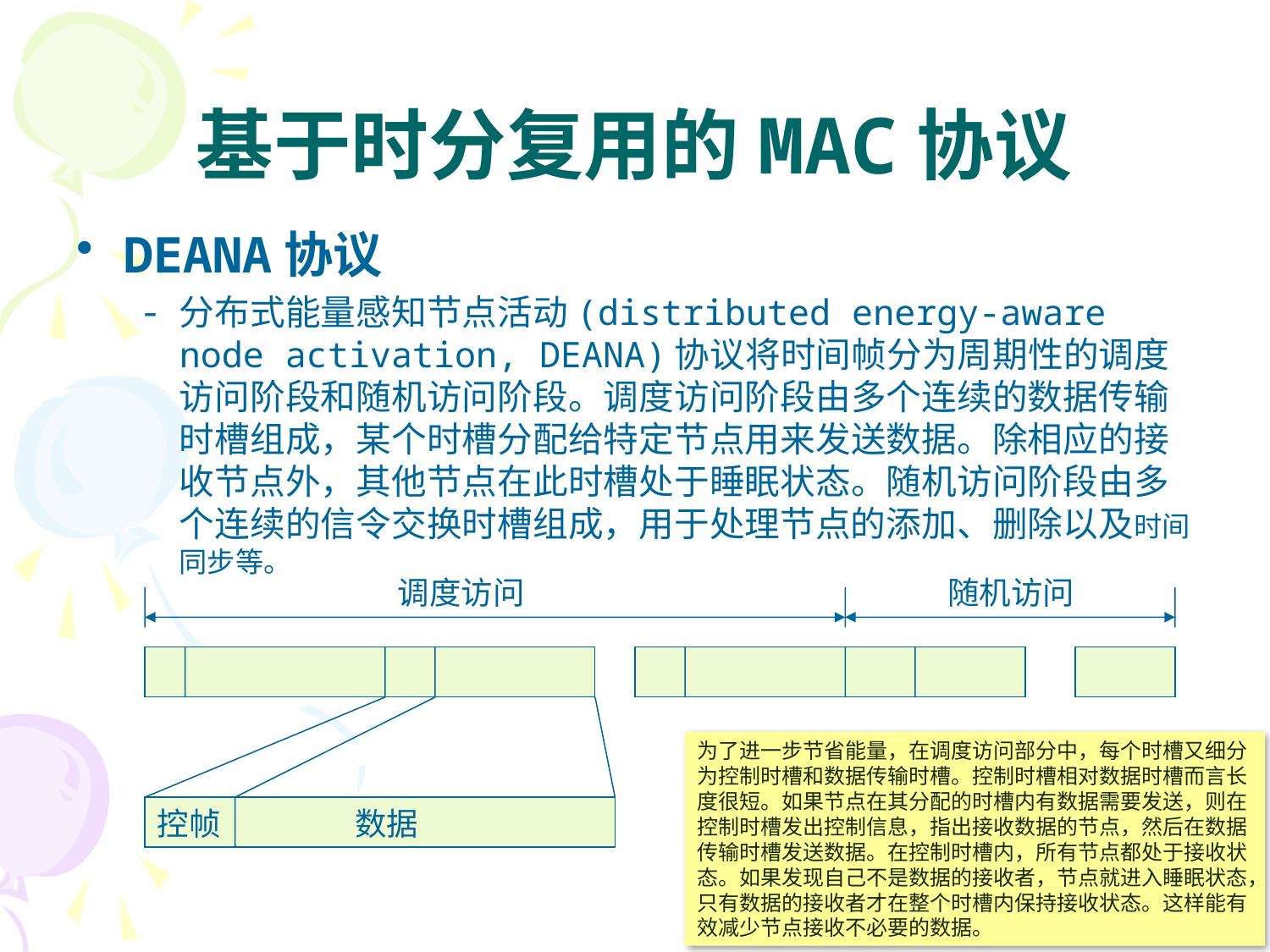

# 基于时分复用的MAC协议
DEANA协议
分布式能量感知节点活动(distributed energy-aware node activation, DEANA)协议将时间帧分为周期性的调度访问阶段和随机访问阶段。调度访问阶段由多个连续的数据传输时槽组成，某个时槽分配给特定节点用来发送数据。除相应的接收节点外，其他节点在此时槽处于睡眠状态。随机访问阶段由多个连续的信令交换时槽组成，用于处理节点的添加、删除以及时间同步等。
调度访问
随机访问

控帧
数据
为了进一步节省能量，在调度访问部分中，每个时槽又细分为控制时槽和数据传输时槽。控制时槽相对数据时槽而言长度很短。如果节点在其分配的时槽内有数据需要发送，则在控制时槽发出控制信息，指出接收数据的节点，然后在数据传输时槽发送数据。在控制时槽内，所有节点都处于接收状态。如果发现自己不是数据的接收者，节点就进入睡眠状态，只有数据的接收者才在整个时槽内保持接收状态。这样能有效减少节点接收不必要的数据。